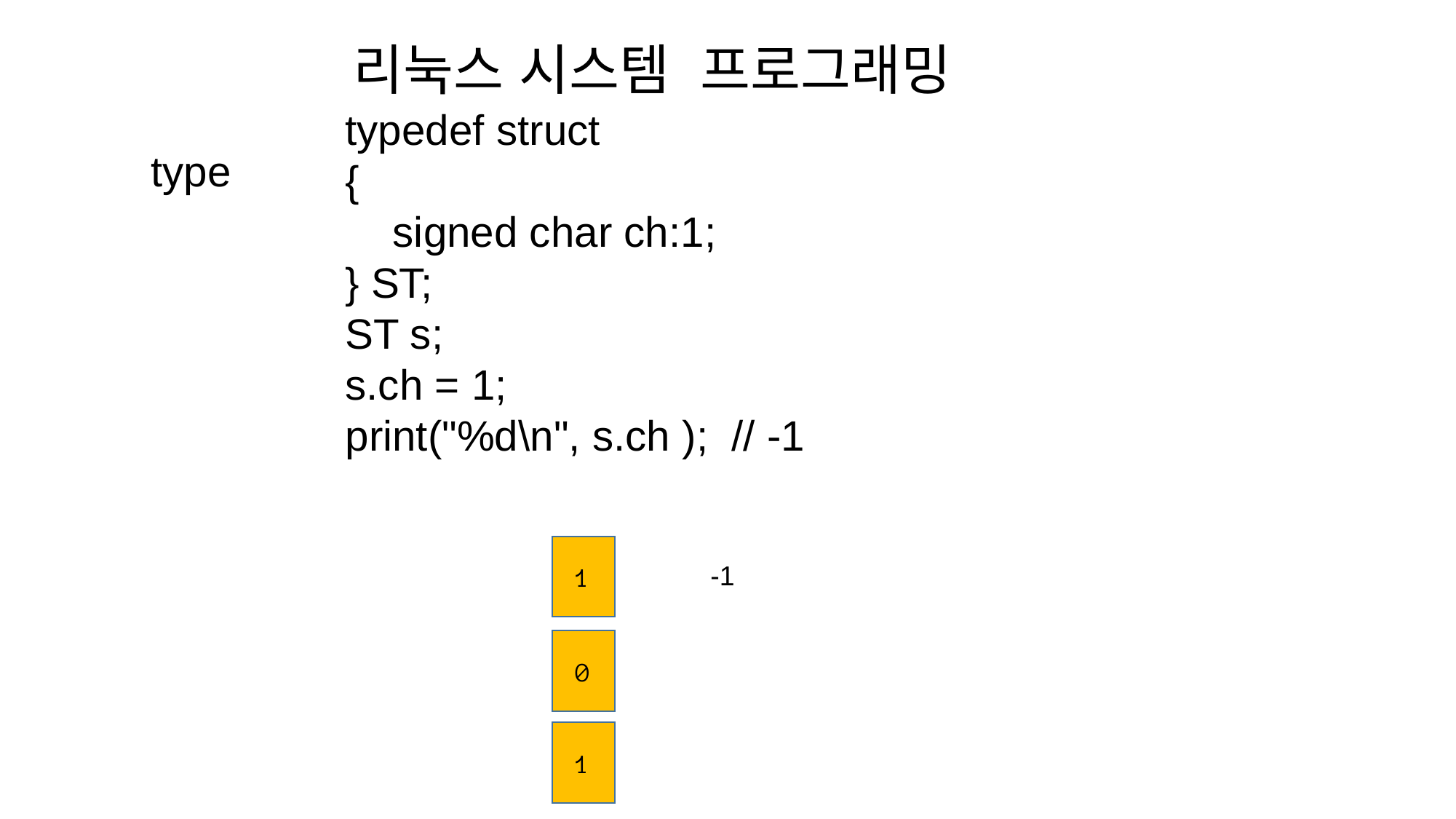

리눅스 시스템  프로그래밍
typedef struct
{
    signed char ch:1;
} ST;
ST s;
s.ch = 1;
print("%d\n", s.ch );  // -1
type
1
-1
0
1